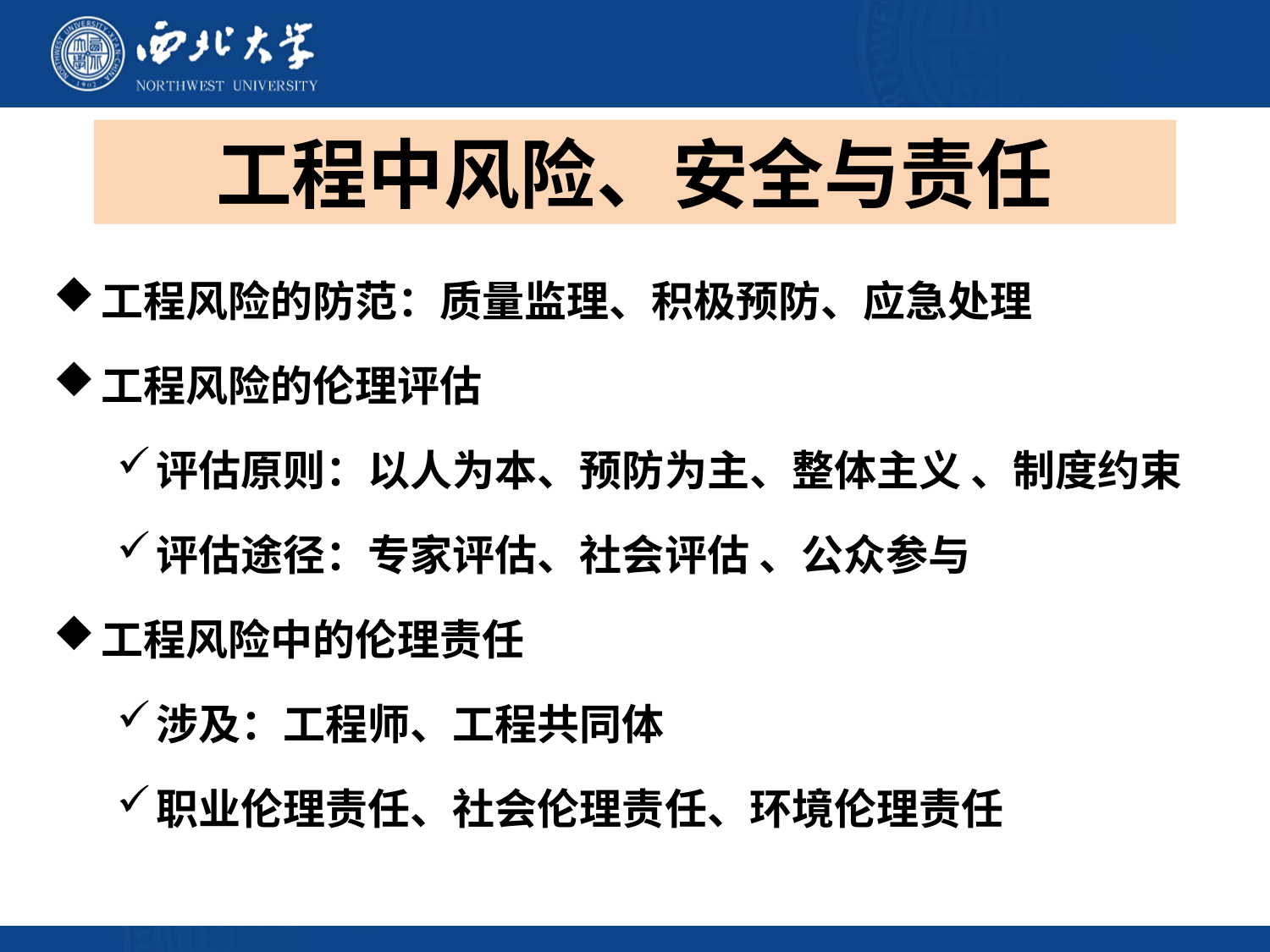

# 工程中风险、安全与责任
工程风险的防范：质量监理、积极预防、应急处理
工程风险的伦理评估
评估原则：以人为本、预防为主、整体主义 、制度约束
评估途径：专家评估、社会评估 、公众参与
工程风险中的伦理责任
涉及：工程师、工程共同体
职业伦理责任、社会伦理责任、环境伦理责任